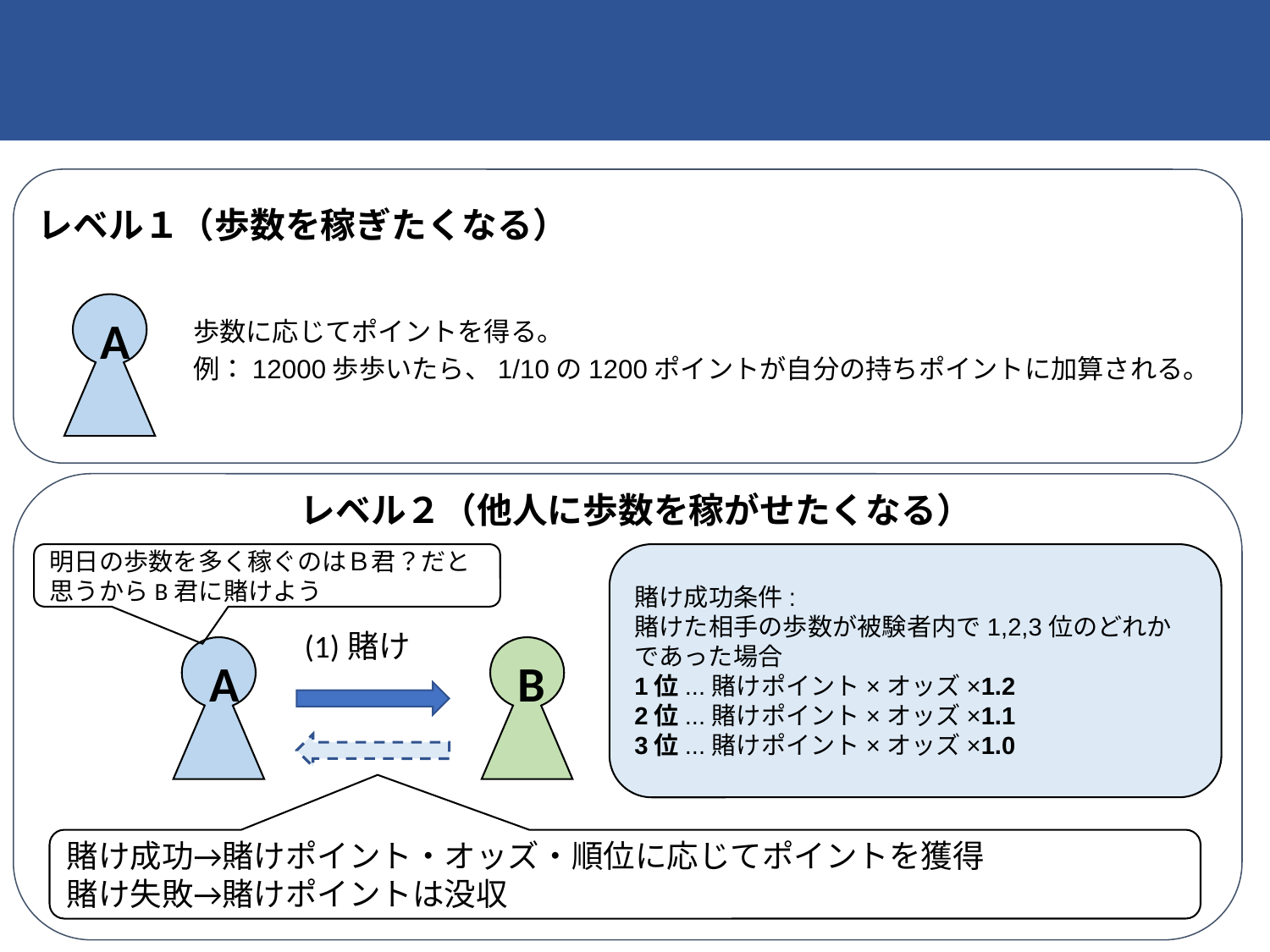

レベル１（歩数を稼ぎたくなる）

A
歩数に応じてポイントを得る。
例：12000歩歩いたら、1/10の1200ポイントが自分の持ちポイントに加算される。

レベル２（他人に歩数を稼がせたくなる）
明日の歩数を多く稼ぐのはＢ君？だと思うからB君に賭けよう
賭け成功条件:
賭けた相手の歩数が被験者内で1,2,3位のどれかであった場合
1位...賭けポイント×オッズ×1.2
2位...賭けポイント×オッズ×1.1
3位...賭けポイント×オッズ×1.0
(1)賭け

B

A

賭け成功→賭けポイント・オッズ・順位に応じてポイントを獲得
賭け失敗→賭けポイントは没収